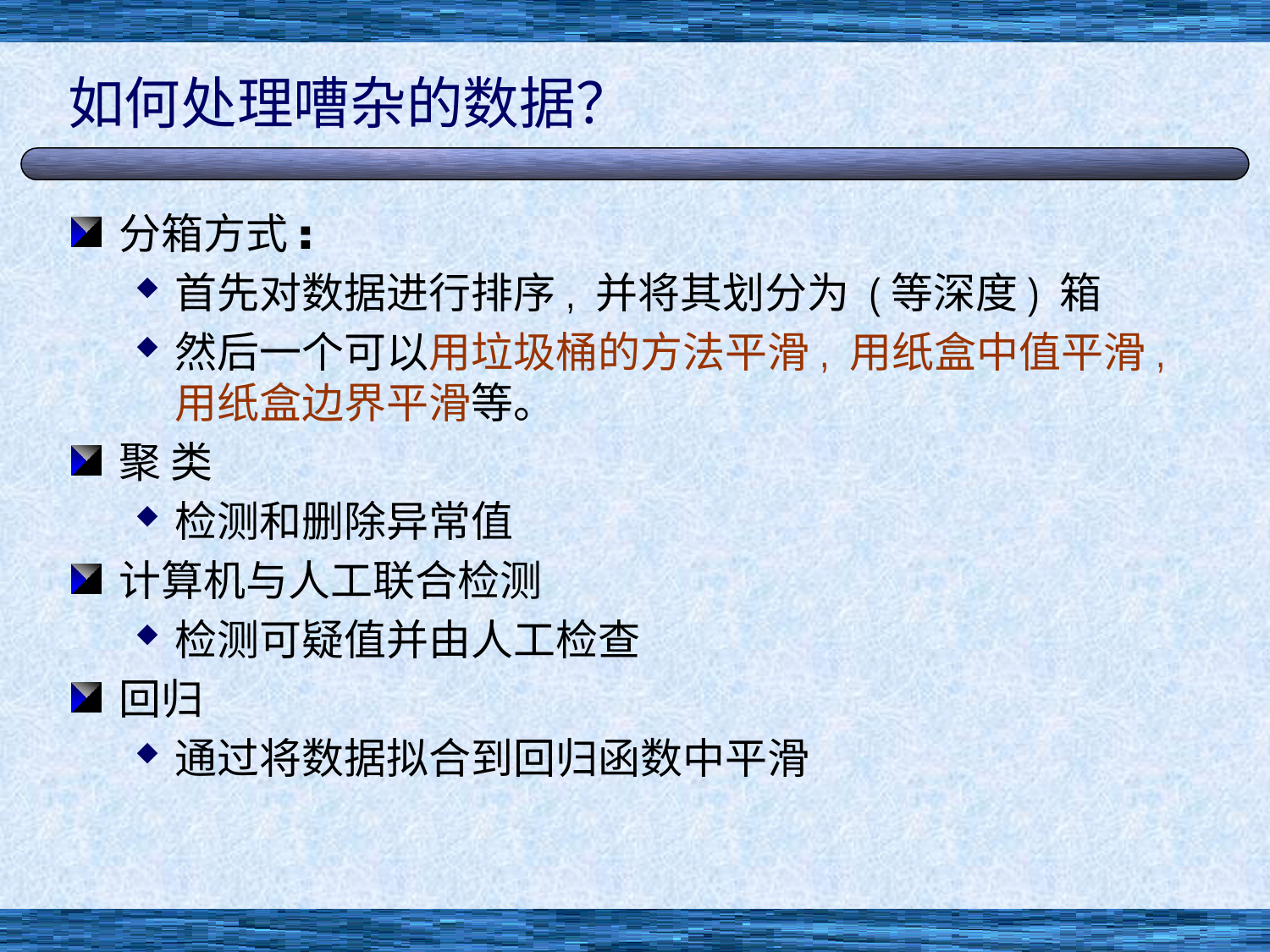

# 如何处理嘈杂的数据？
分箱方式:
首先对数据进行排序, 并将其划分为 (等深度) 箱
然后一个可以用垃圾桶的方法平滑, 用纸盒中值平滑, 用纸盒边界平滑等。
聚 类
检测和删除异常值
计算机与人工联合检测
检测可疑值并由人工检查
回归
通过将数据拟合到回归函数中平滑